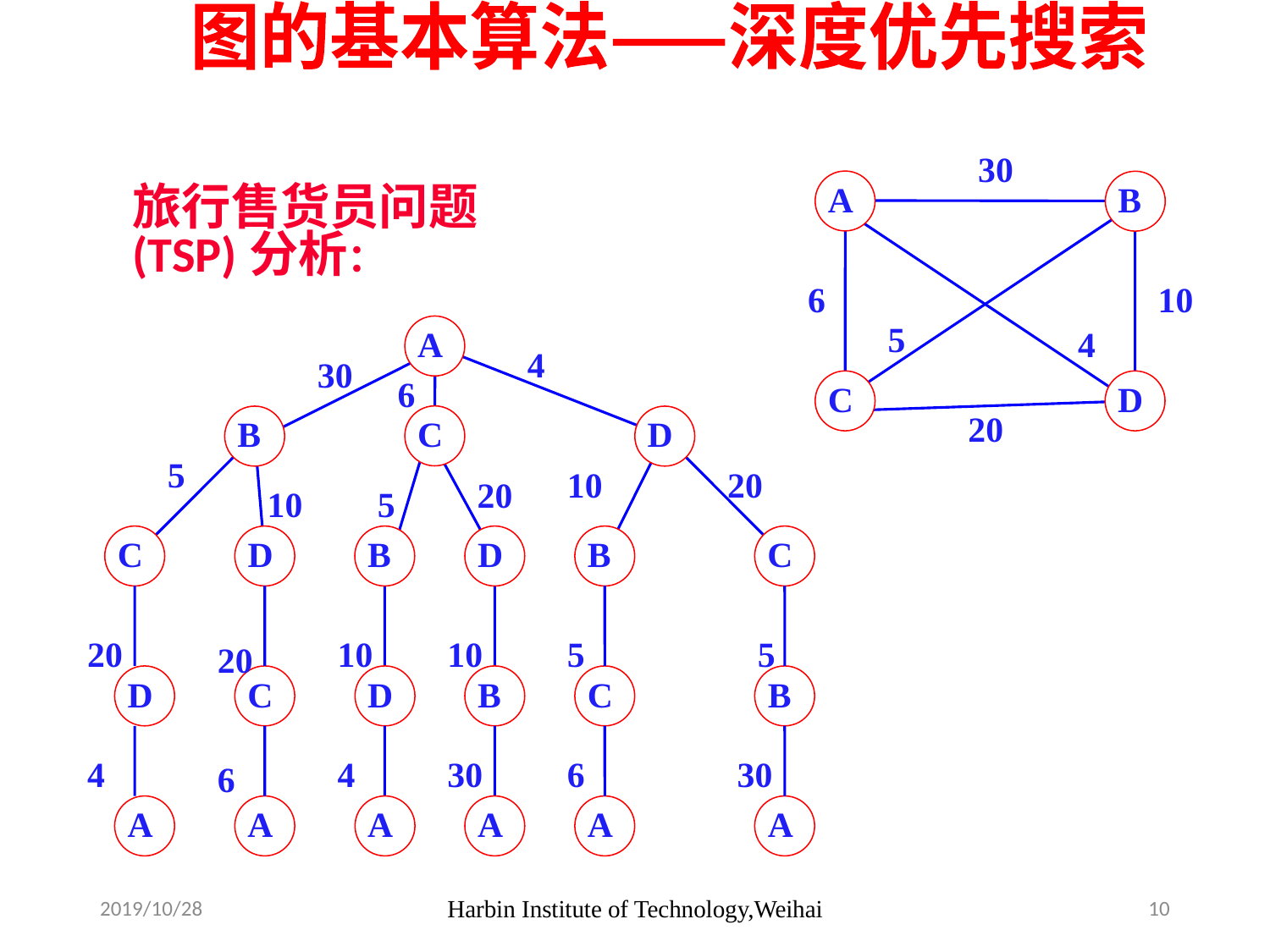

图的基本算法——深度优先搜索
30

A
B

6
10
5
4
C
D

20
旅行售货员问题(TSP)分析：

A
4

30

6

B

C
D

5

10
20
20
10
5

C

D

B

D
B

C

20
10
10
5
5
20

D
C

D

B

C

B

4
4
30
6
30
6

A
A

A

A

A

A
2019/10/28
Harbin Institute of Technology,Weihai
10